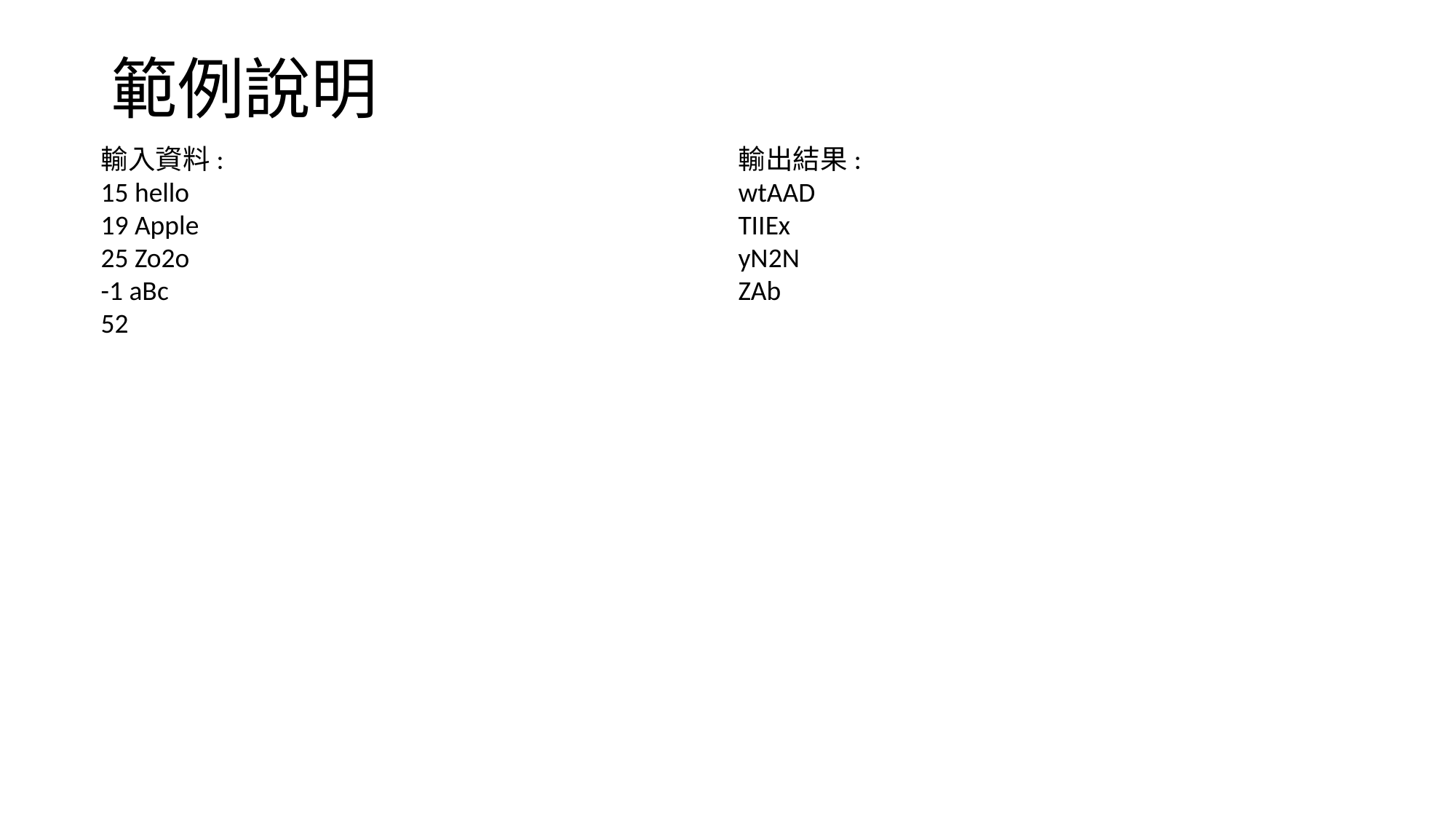

# 範例說明
輸入資料:
15 hello
19 Apple
25 Zo2o
-1 aBc
52
輸出結果:
wtAAD
TIIEx
yN2N
ZAb